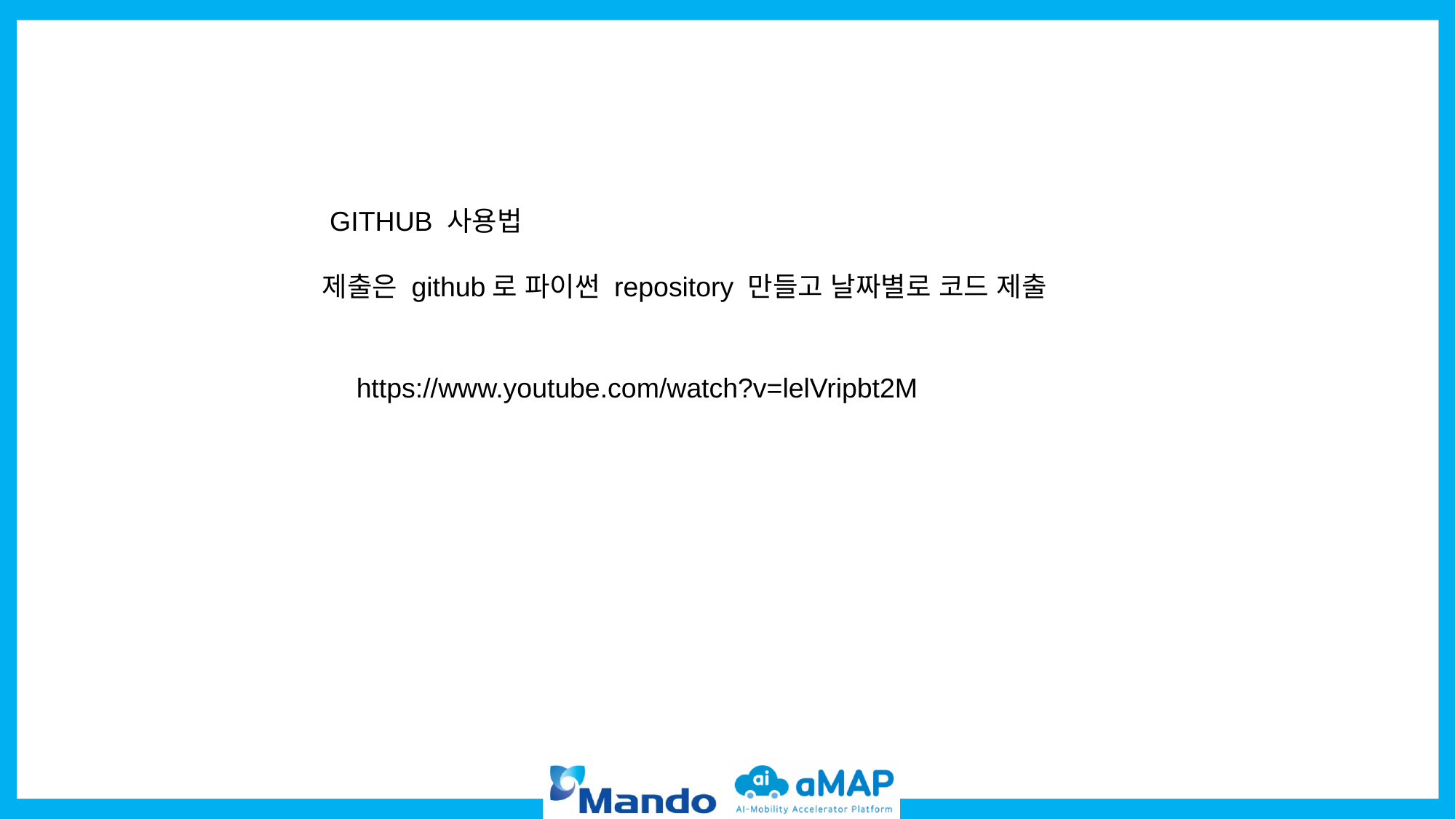

GITHUB 사용법

제출은 github로 파이썬 repository 만들고 날짜별로 코드 제출
https://www.youtube.com/watch?v=lelVripbt2M